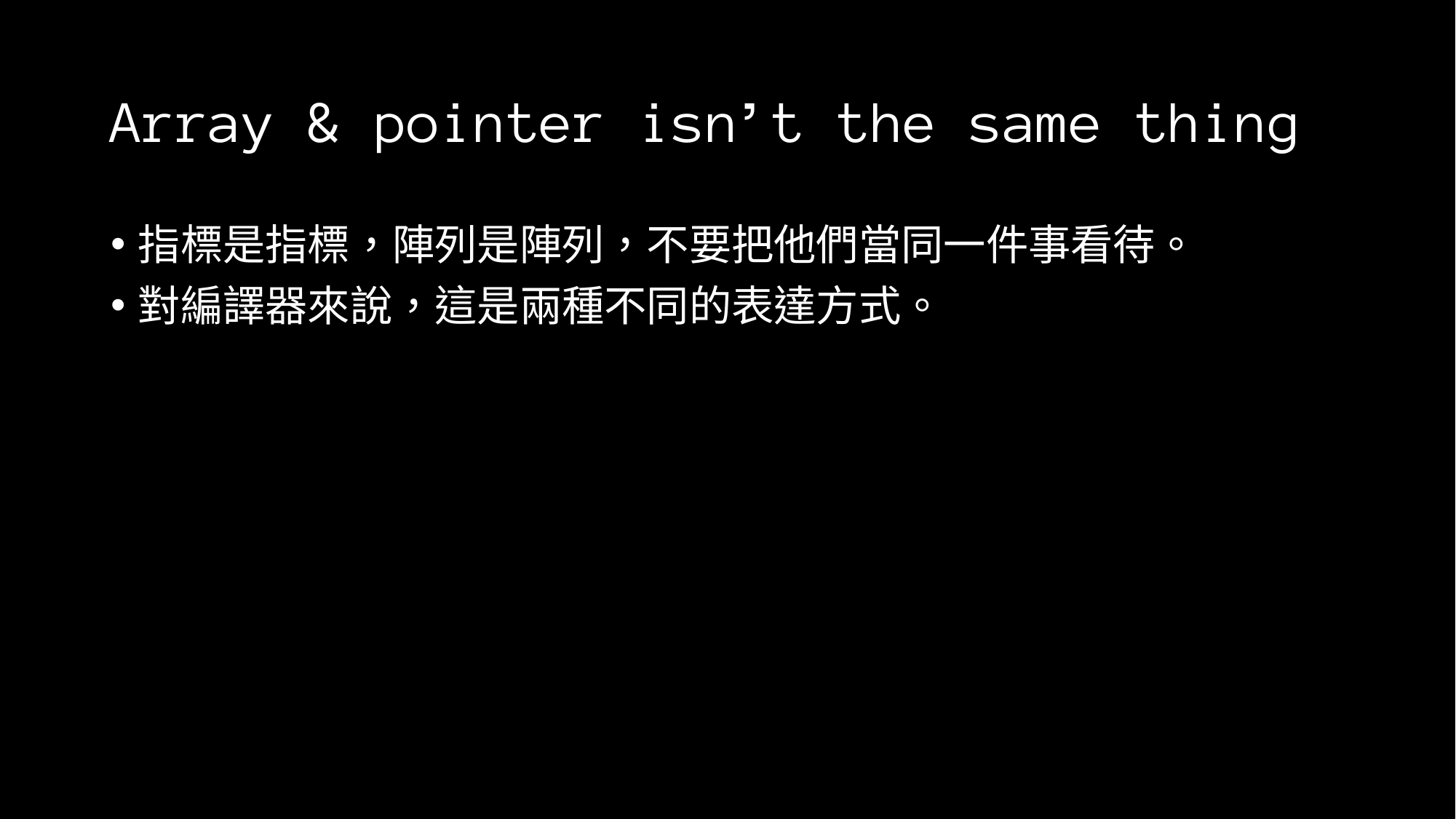

# Array & pointer isn’t the same thing
指標是指標，陣列是陣列，不要把他們當同一件事看待。
對編譯器來說，這是兩種不同的表達方式。